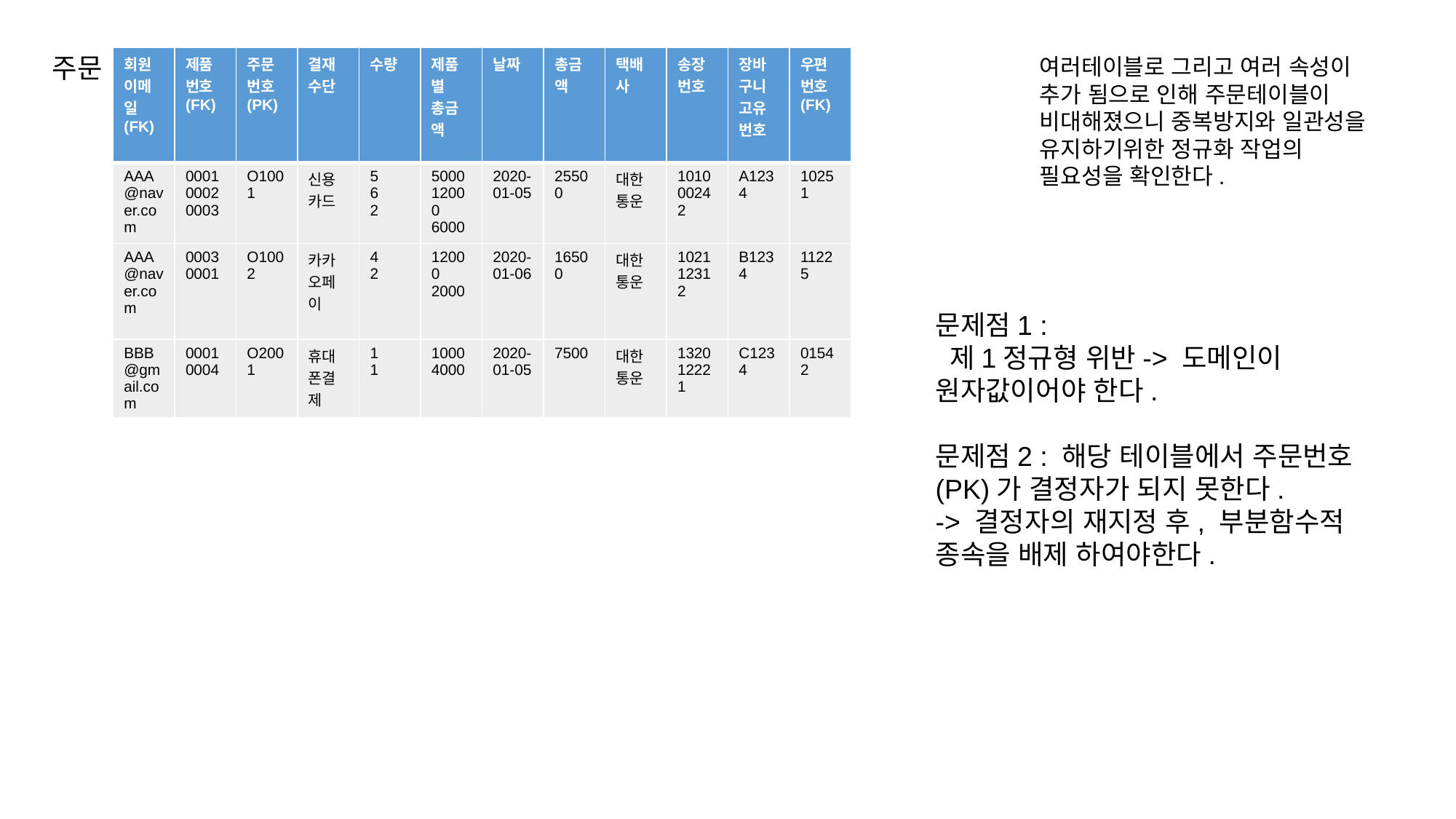

주문
| 회원 이메일(FK) | 제품번호(FK) | 주문번호(PK) | 결재수단 | 수량 | 제품별 총금액 | 날짜 | 총금액 | 택배사 | 송장번호 | 장바구니 고유번호 | 우편번호(FK) |
| --- | --- | --- | --- | --- | --- | --- | --- | --- | --- | --- | --- |
| AAA @naver.com | 0001 0002 0003 | O1001 | 신용카드 | 5 6 2 | 5000 12000 6000 | 2020-01-05 | 25500 | 대한통운 | 101000242 | A1234 | 10251 |
| AAA @naver.com | 0003 0001 | O1002 | 카카오페이 | 4 2 | 12000 2000 | 2020-01-06 | 16500 | 대한통운 | 102112312 | B1234 | 11225 |
| BBB@gmail.com | 0001 0004 | O2001 | 휴대폰결제 | 1 1 | 1000 4000 | 2020-01-05 | 7500 | 대한통운 | 132012221 | C1234 | 01542 |
여러테이블로 그리고 여러 속성이 추가 됨으로 인해 주문테이블이 비대해졌으니 중복방지와 일관성을 유지하기위한 정규화 작업의 필요성을 확인한다.
문제점1 :
 제1정규형 위반-> 도메인이 원자값이어야 한다.

문제점2 : 해당 테이블에서 주문번호(PK)가 결정자가 되지 못한다.
-> 결정자의 재지정 후, 부분함수적 종속을 배제 하여야한다.